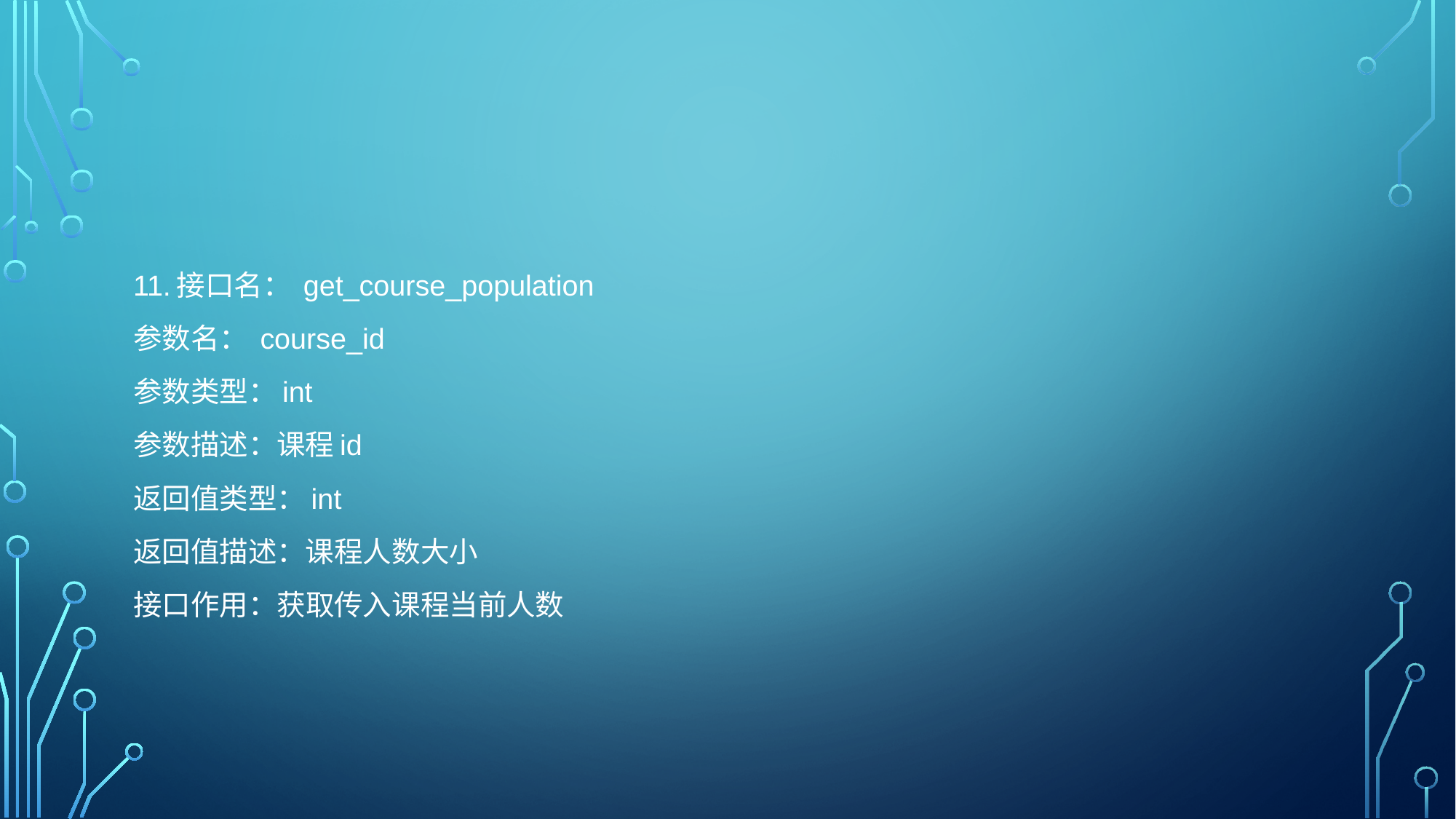

#

11.接口名： get_course_population
参数名： course_id
参数类型：int
参数描述：课程id
返回值类型：int
返回值描述：课程人数大小
接口作用：获取传入课程当前人数